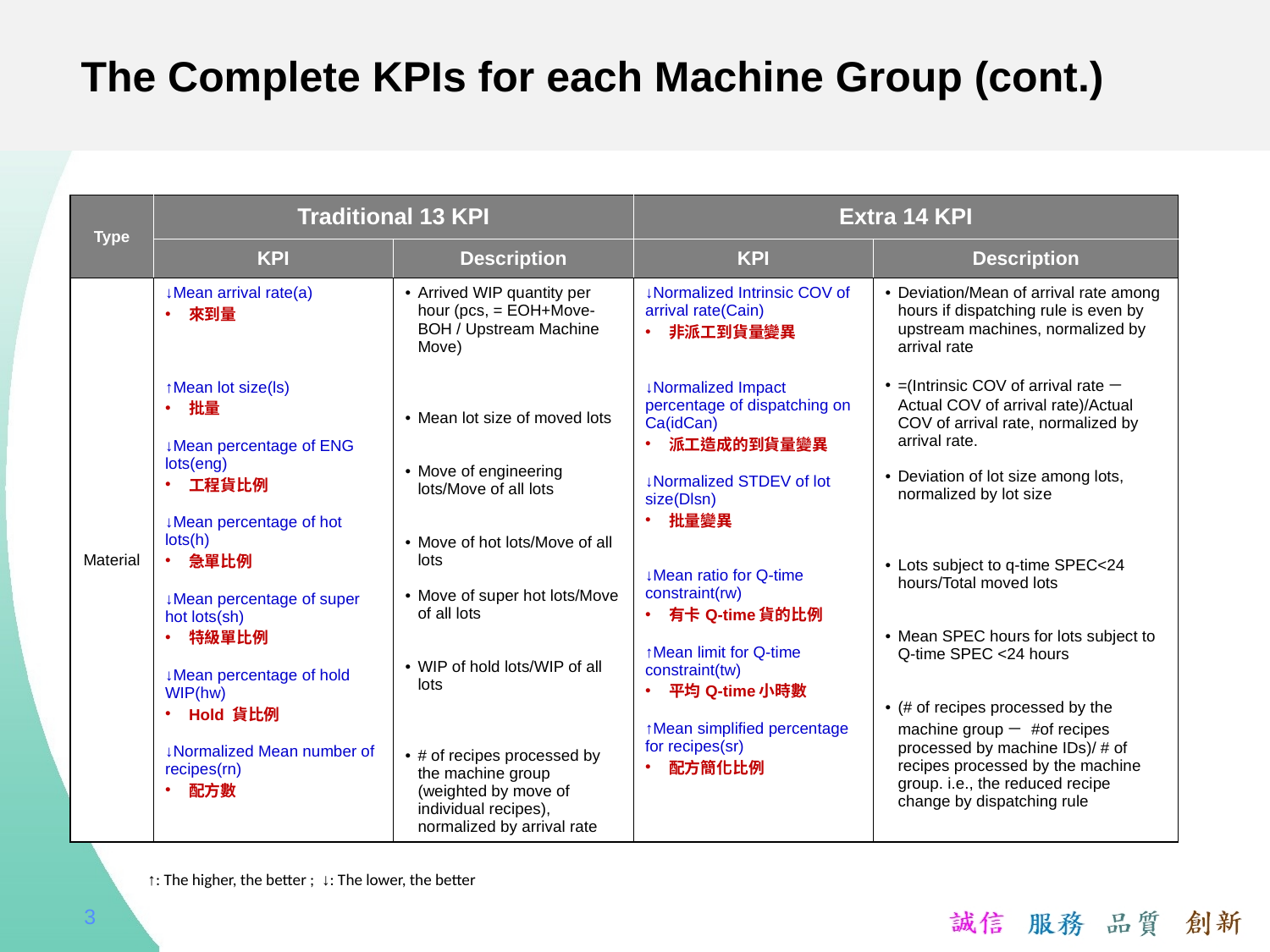

# The Complete KPIs for each Machine Group (cont.)
| Type | Traditional 13 KPI |  | Extra 14 KPI |  |
| --- | --- | --- | --- | --- |
|  | KPI | Description | KPI | Description |
| Material | ↓Mean arrival rate(a) 來到量 ↑Mean lot size(ls) 批量 ↓Mean percentage of ENG lots(eng) 工程貨比例 ↓Mean percentage of hot lots(h) 急單比例 ↓Mean percentage of super hot lots(sh) 特級單比例 ↓Mean percentage of hold WIP(hw) Hold 貨比例 ↓Normalized Mean number of recipes(rn) 配方數 | Arrived WIP quantity per hour (pcs, = EOH+Move-BOH / Upstream Machine Move) Mean lot size of moved lots Move of engineering lots/Move of all lots Move of hot lots/Move of all lots Move of super hot lots/Move of all lots WIP of hold lots/WIP of all lots # of recipes processed by the machine group (weighted by move of individual recipes), normalized by arrival rate | ↓Normalized Intrinsic COV of arrival rate(Cain) 非派工到貨量變異 ↓Normalized Impact percentage of dispatching on Ca(idCan) 派工造成的到貨量變異 ↓Normalized STDEV of lot size(Dlsn) 批量變異 ↓Mean ratio for Q-time constraint(rw) 有卡Q-time貨的比例 ↑Mean limit for Q-time constraint(tw) 平均Q-time小時數 ↑Mean simplified percentage for recipes(sr) 配方簡化比例 | Deviation/Mean of arrival rate among hours if dispatching rule is even by upstream machines, normalized by arrival rate =(Intrinsic COV of arrival rate－Actual COV of arrival rate)/Actual COV of arrival rate, normalized by arrival rate. Deviation of lot size among lots, normalized by lot size Lots subject to q-time SPEC<24 hours/Total moved lots Mean SPEC hours for lots subject to Q-time SPEC <24 hours (# of recipes processed by the machine group－ #of recipes processed by machine IDs)/ # of recipes processed by the machine group. i.e., the reduced recipe change by dispatching rule |
↑: The higher, the better ;  ↓: The lower, the better
3